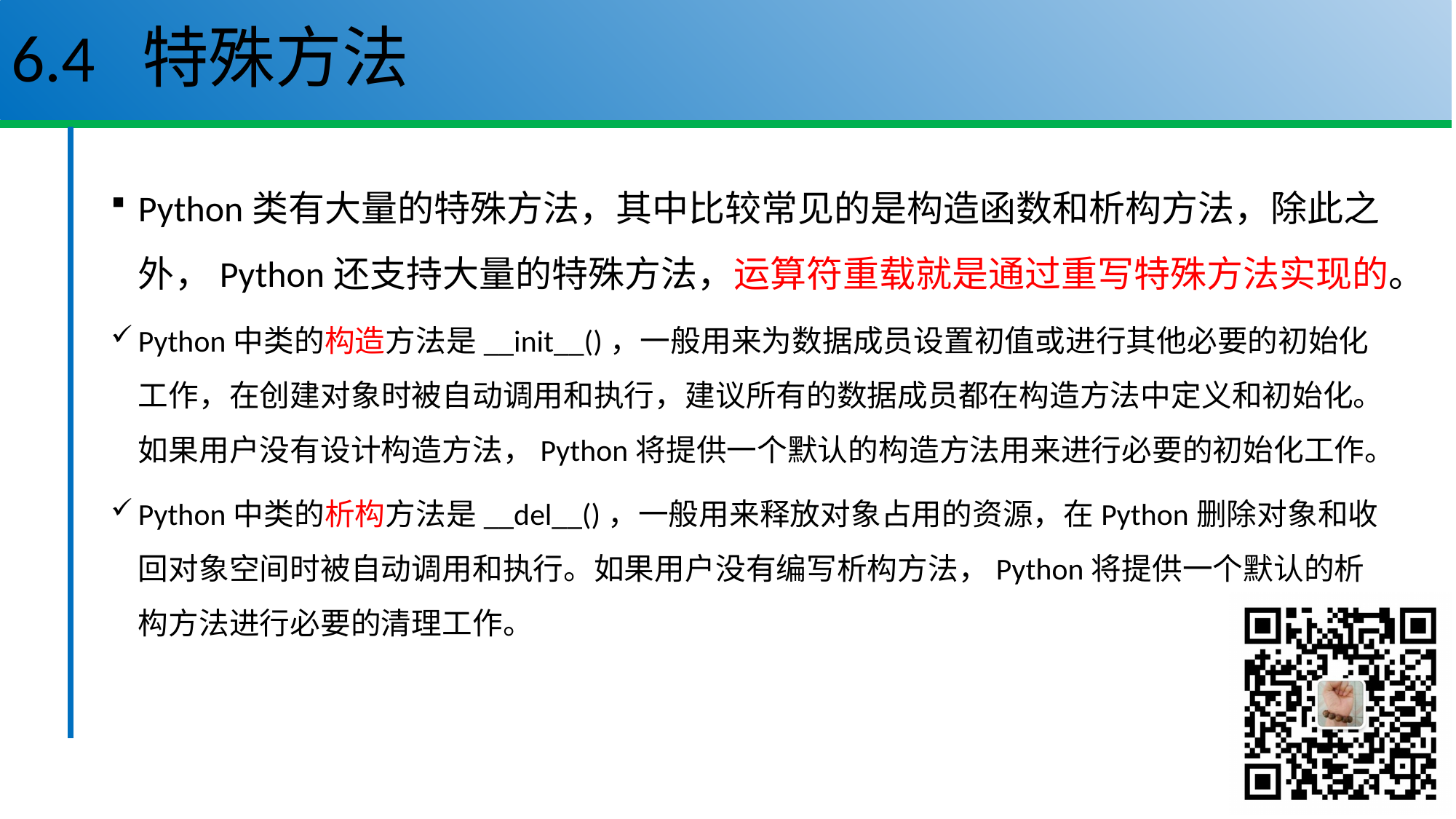

# 6.4  特殊方法
Python类有大量的特殊方法，其中比较常见的是构造函数和析构方法，除此之外，Python还支持大量的特殊方法，运算符重载就是通过重写特殊方法实现的。
Python中类的构造方法是__init__()，一般用来为数据成员设置初值或进行其他必要的初始化工作，在创建对象时被自动调用和执行，建议所有的数据成员都在构造方法中定义和初始化。如果用户没有设计构造方法，Python将提供一个默认的构造方法用来进行必要的初始化工作。
Python中类的析构方法是__del__()，一般用来释放对象占用的资源，在Python删除对象和收回对象空间时被自动调用和执行。如果用户没有编写析构方法，Python将提供一个默认的析构方法进行必要的清理工作。
33